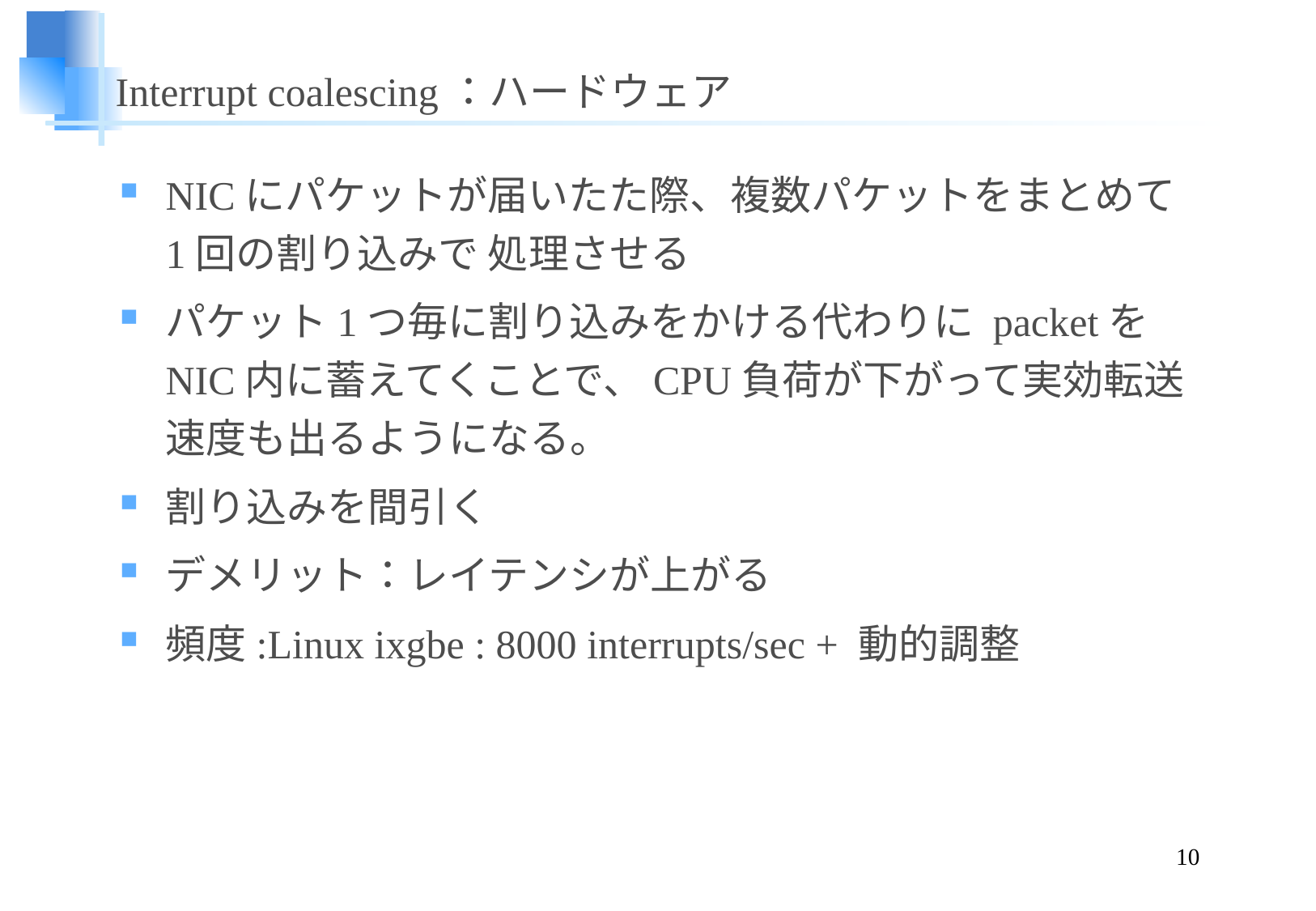

# Interrupt coalescing：ハードウェア
NICにパケットが届いたた際、複数パケットをまとめて1回の割り込みで 処理させる
パケット1つ毎に割り込みをかける代わりに packetをNIC内に蓄えてくことで、CPU負荷が下がって実効転送速度も出るようになる。
割り込みを間引く
デメリット：レイテンシが上がる
頻度:Linux ixgbe : 8000 interrupts/sec + 動的調整

10